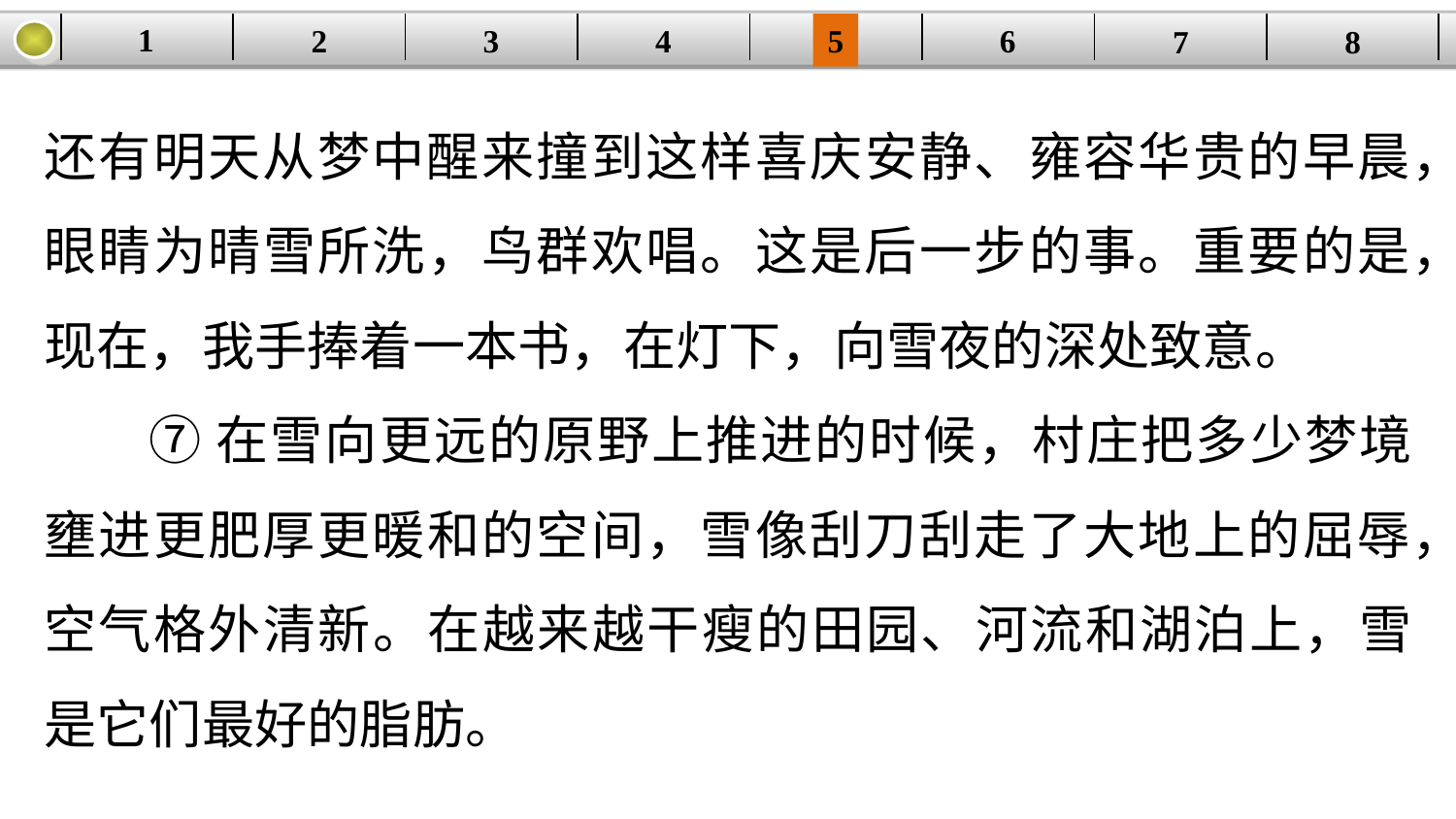

1
2
3
4
|  |  |  |  |  |  |  |  |
| --- | --- | --- | --- | --- | --- | --- | --- |
5
6
7
8

还有明天从梦中醒来撞到这样喜庆安静、雍容华贵的早晨，眼睛为晴雪所洗，鸟群欢唱。这是后一步的事。重要的是，现在，我手捧着一本书，在灯下，向雪夜的深处致意。
⑦在雪向更远的原野上推进的时候，村庄把多少梦境壅进更肥厚更暖和的空间，雪像刮刀刮走了大地上的屈辱，空气格外清新。在越来越干瘦的田园、河流和湖泊上，雪是它们最好的脂肪。